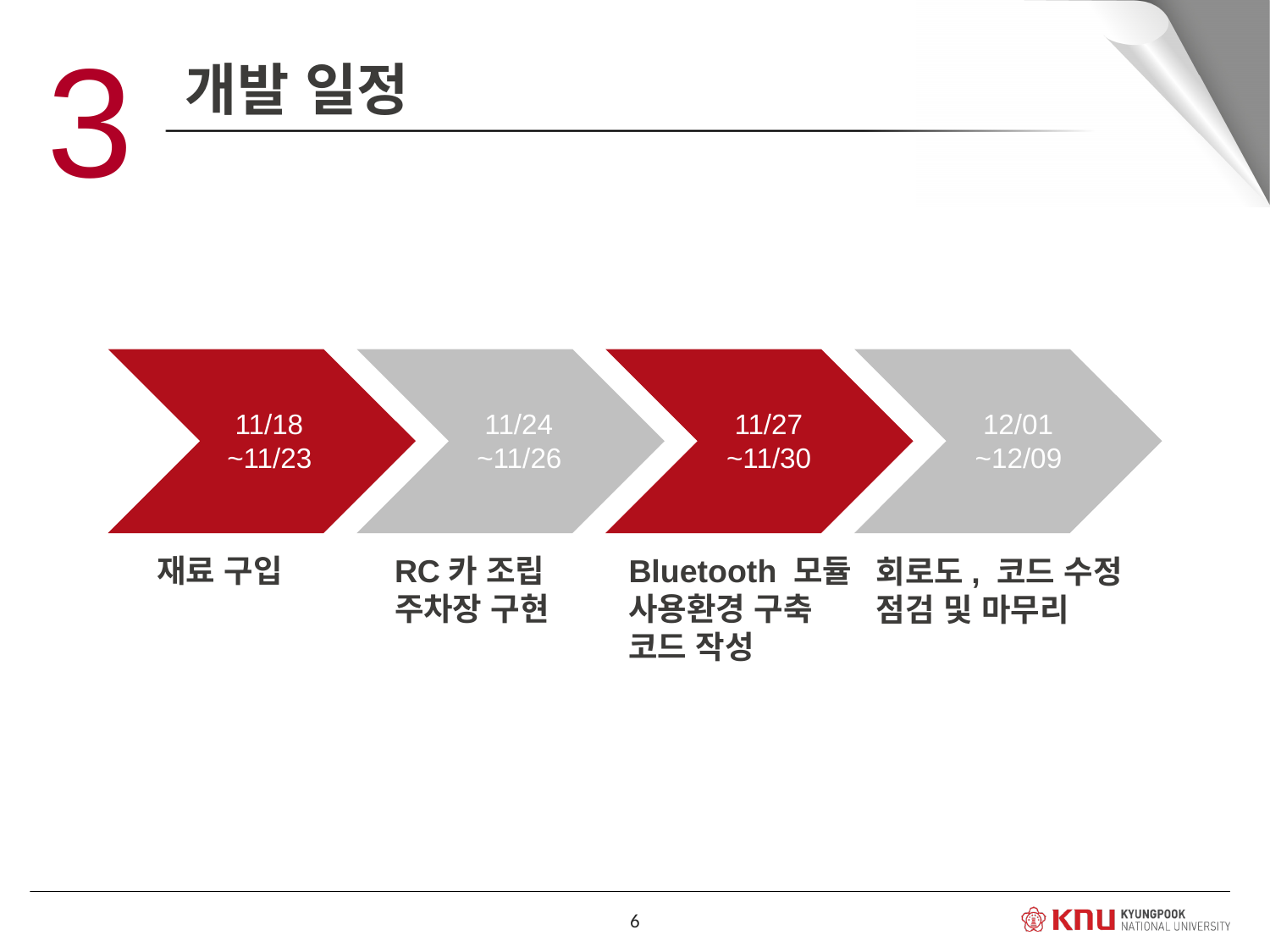

3
개발 일정

 11/18
~11/23
 11/24
~11/26
 11/27
~11/30
 12/01
~12/09
재료 구입
RC카 조립
주차장 구현
Bluetooth 모듈
사용환경 구축
코드 작성

회로도, 코드 수정
점검 및 마무리
6